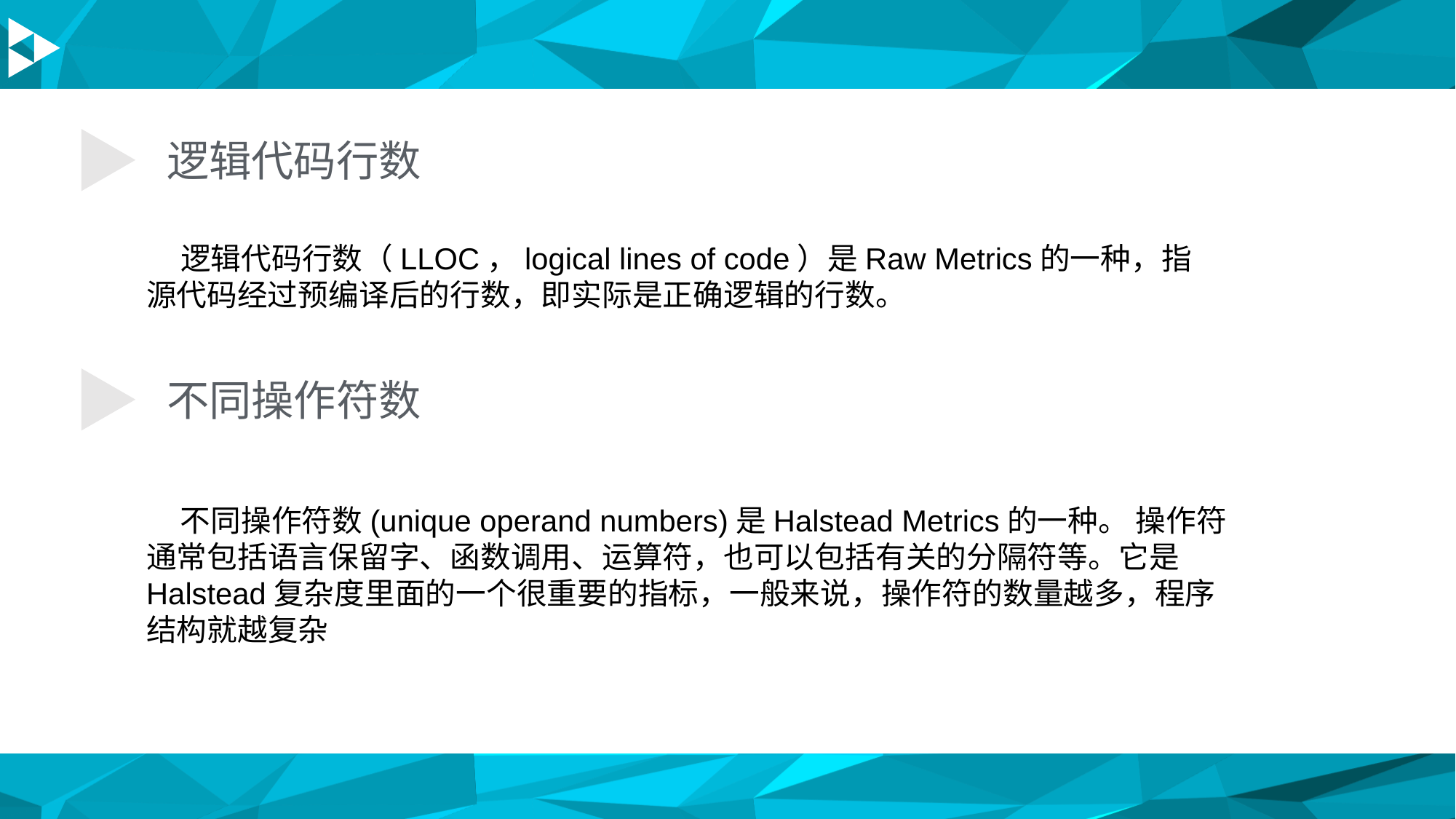

逻辑代码行数

    逻辑代码行数（LLOC，logical lines of code）是Raw Metrics的一种，指源代码经过预编译后的行数，即实际是正确逻辑的行数。
不同操作符数

    不同操作符数(unique operand numbers)是Halstead Metrics的一种。 操作符通常包括语言保留字、函数调用、运算符，也可以包括有关的分隔符等。它是Halstead复杂度里面的一个很重要的指标，一般来说，操作符的数量越多，程序结构就越复杂